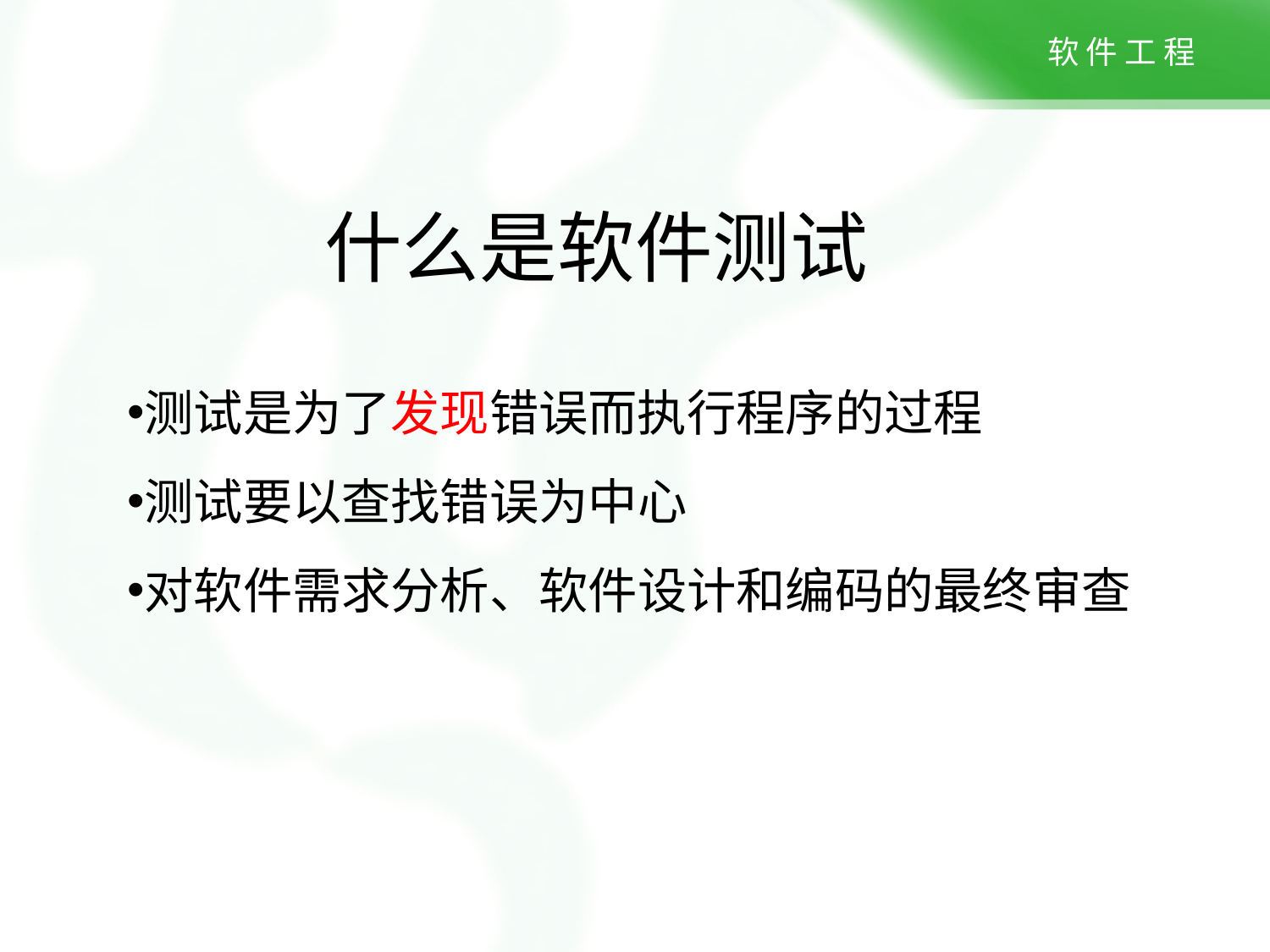

# 什么是软件测试
测试是为了发现错误而执行程序的过程
测试要以查找错误为中心
对软件需求分析、软件设计和编码的最终审查